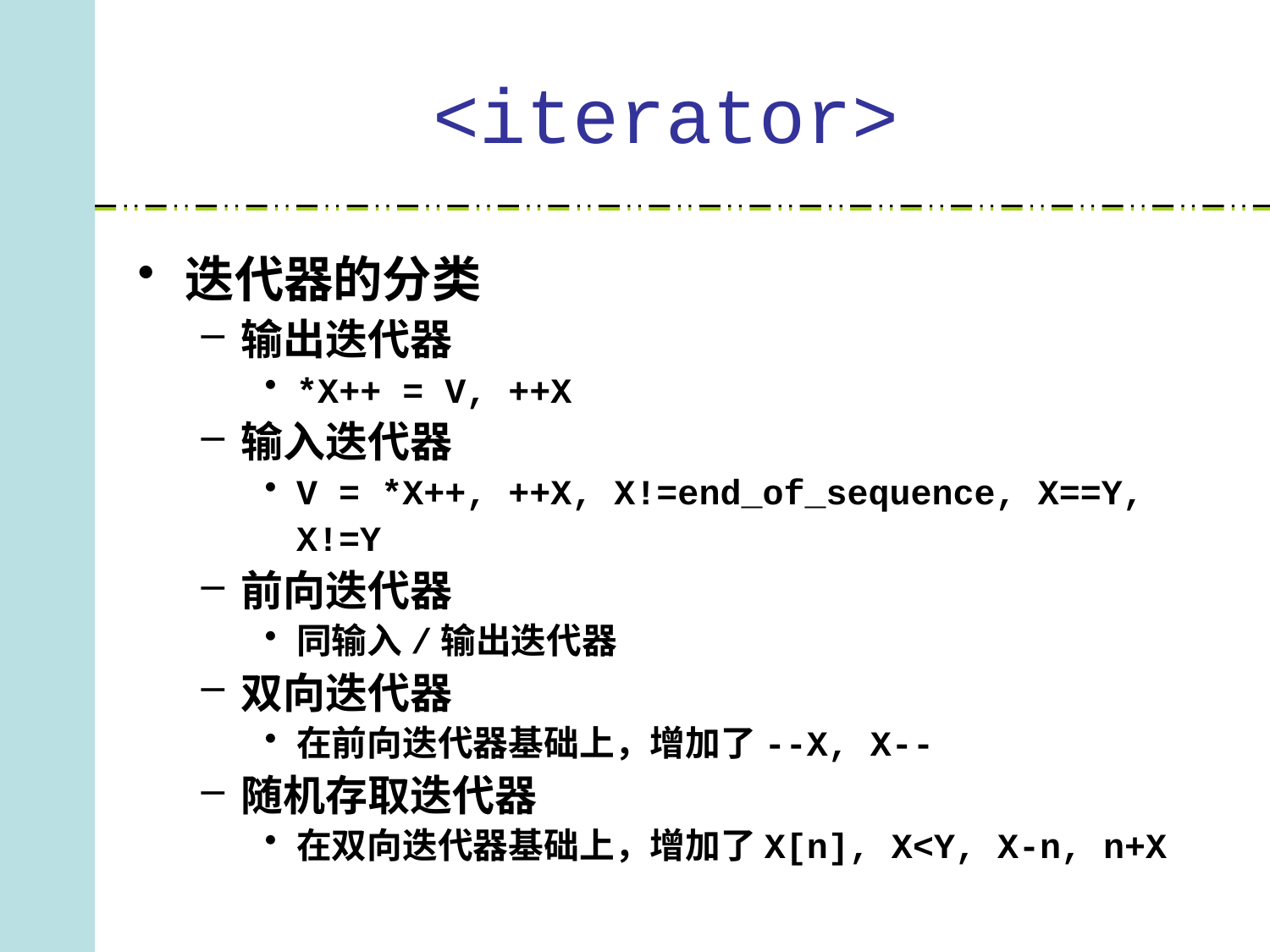

# <iterator>
迭代器的分类
输出迭代器
*X++ = V, ++X
输入迭代器
V = *X++, ++X, X!=end_of_sequence, X==Y, X!=Y
前向迭代器
同输入/输出迭代器
双向迭代器
在前向迭代器基础上，增加了--X, X--
随机存取迭代器
在双向迭代器基础上，增加了X[n], X<Y, X-n, n+X